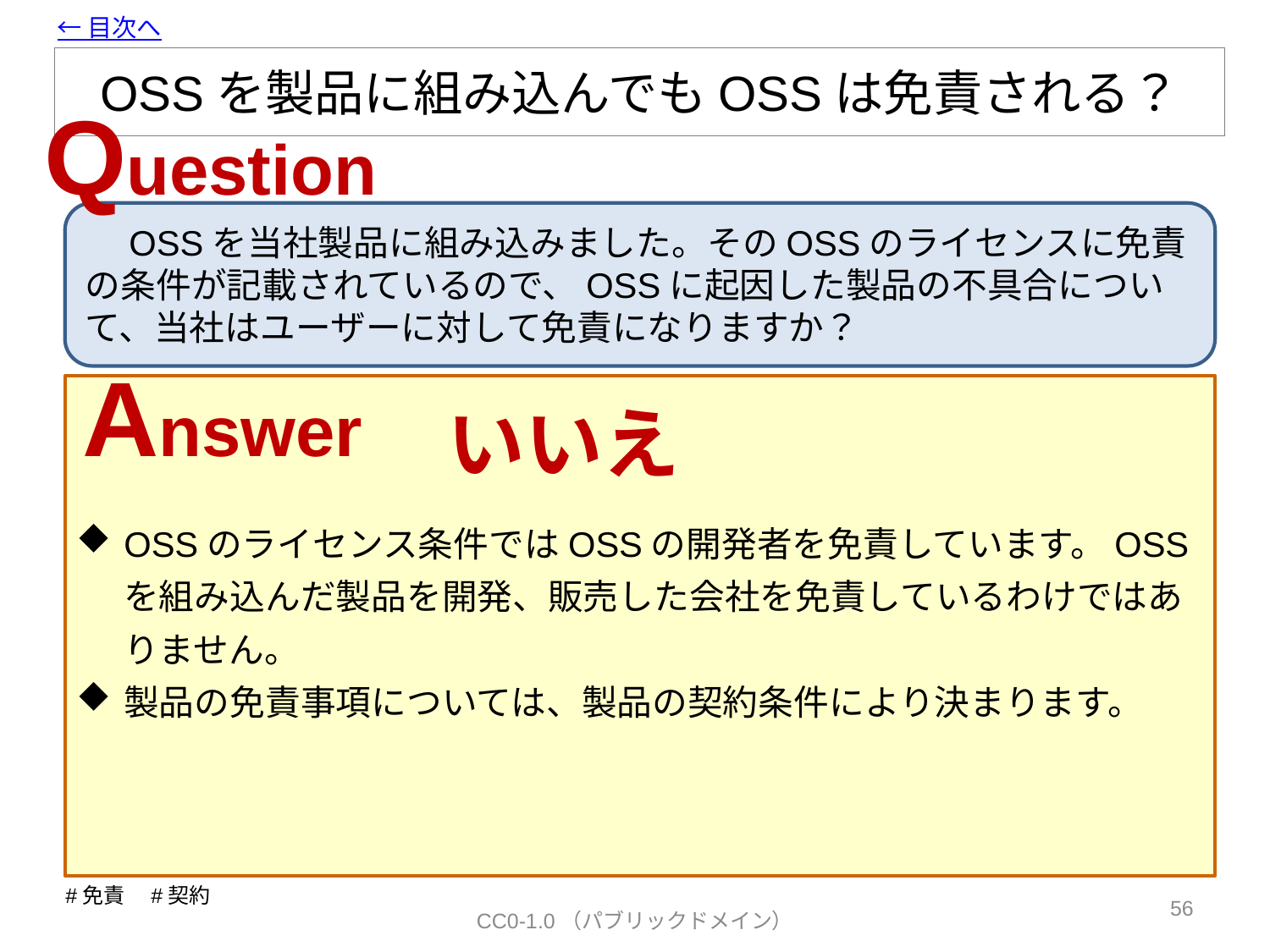

← 目次へ
# OSSを製品に組み込んでもOSSは免責される？
Question
　OSSを当社製品に組み込みました。そのOSSのライセンスに免責の条件が記載されているので、OSSに起因した製品の不具合について、当社はユーザーに対して免責になりますか？
Answer

いいえ
OSSのライセンス条件ではOSSの開発者を免責しています。OSSを組み込んだ製品を開発、販売した会社を免責しているわけではありません。
製品の免責事項については、製品の契約条件により決まります。

#免責　#契約
56
CC0-1.0（パブリックドメイン）